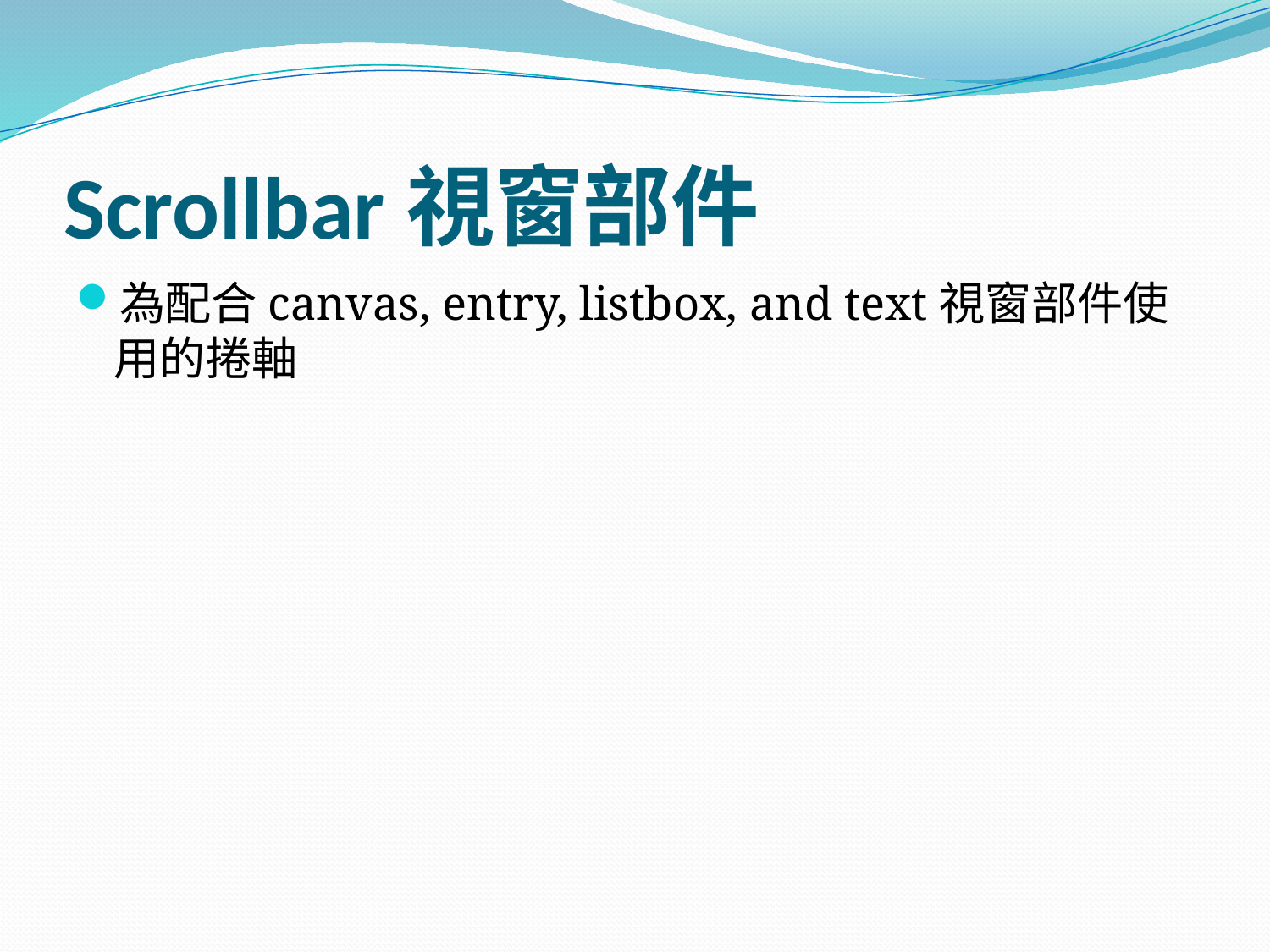

# Scrollbar視窗部件
為配合canvas, entry, listbox, and text視窗部件使用的捲軸